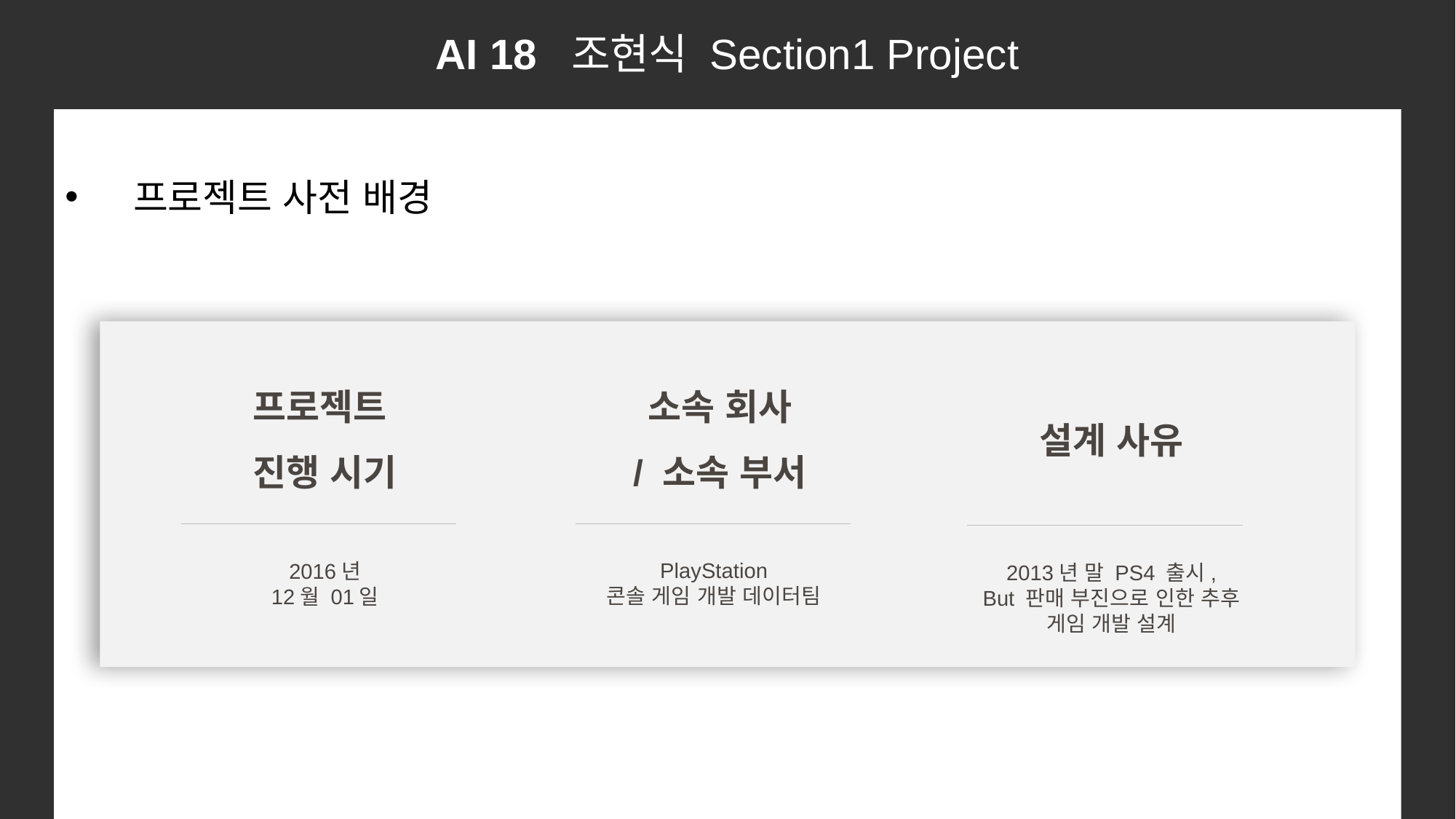

AI 18  조현식 Section1 Project

# 프로젝트 사전 배경

소속 회사
/ 소속 부서
PlayStation
콘솔 게임 개발 데이터팀
프로젝트
진행 시기
2016년
12월 01일
설계 사유
2013년 말 PS4 출시,
But 판매 부진으로 인한 추후 게임 개발 설계